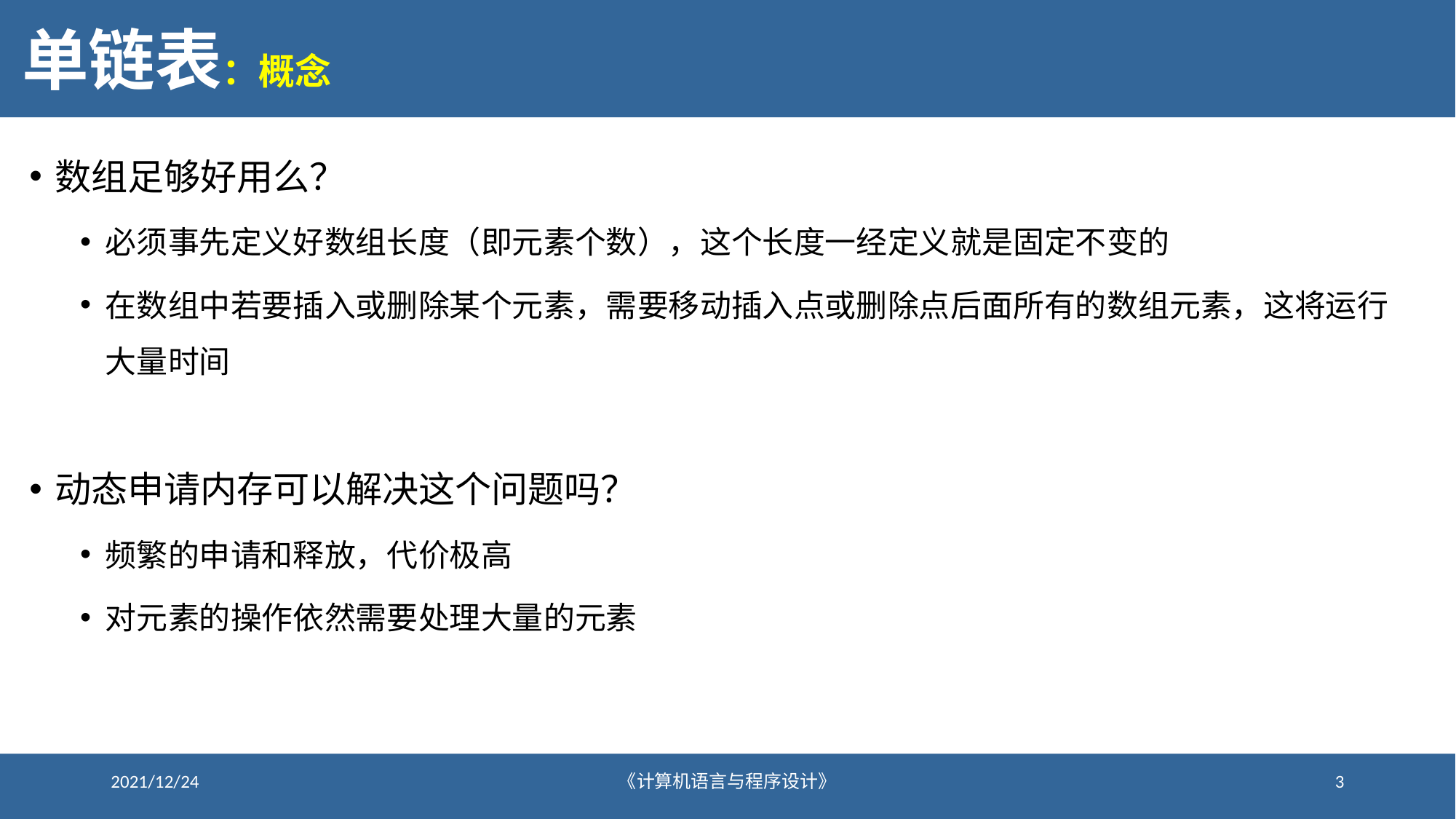

# 单链表：概念
数组足够好用么？
必须事先定义好数组长度（即元素个数），这个长度一经定义就是固定不变的
在数组中若要插入或删除某个元素，需要移动插入点或删除点后面所有的数组元素，这将运行大量时间

动态申请内存可以解决这个问题吗？
频繁的申请和释放，代价极高
对元素的操作依然需要处理大量的元素
2021/12/24
《计算机语言与程序设计》
3